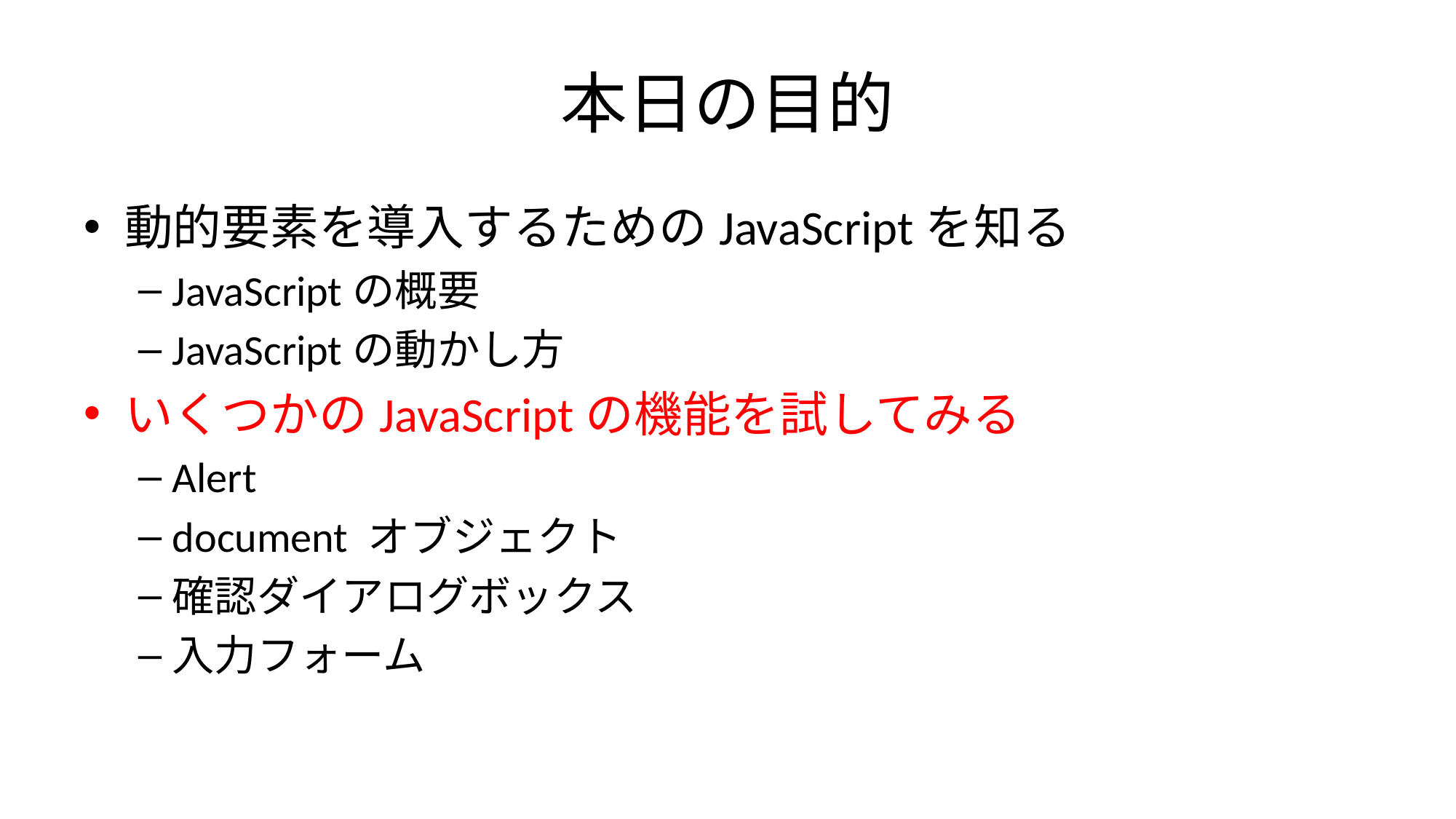

# 本日の目的
動的要素を導入するためのJavaScriptを知る
JavaScriptの概要
JavaScriptの動かし方
いくつかのJavaScriptの機能を試してみる
Alert
document オブジェクト
確認ダイアログボックス
入力フォーム